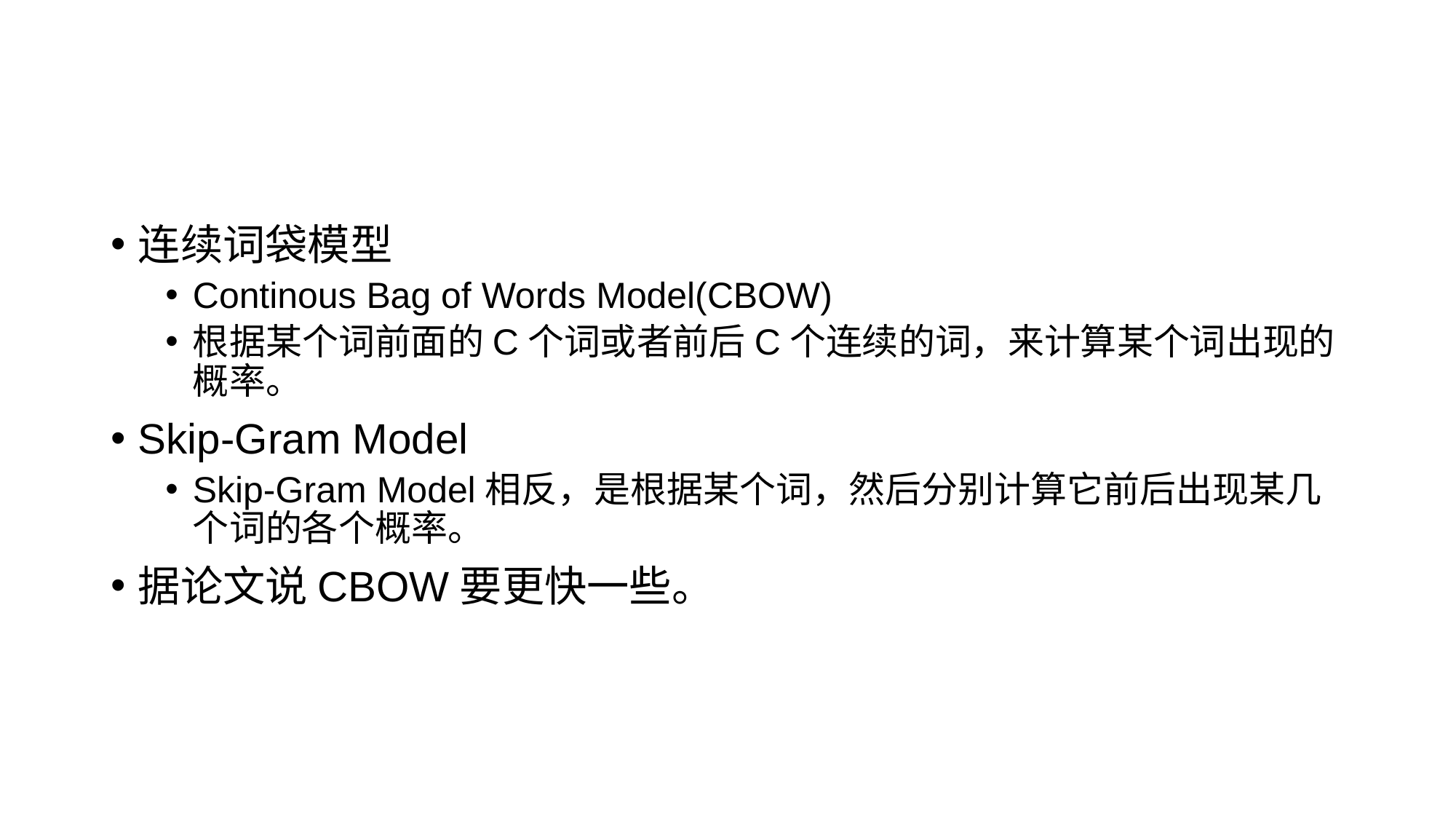

#
连续词袋模型
Continous Bag of Words Model(CBOW)
根据某个词前面的C个词或者前后C个连续的词，来计算某个词出现的概率。
Skip-Gram Model
Skip-Gram Model相反，是根据某个词，然后分别计算它前后出现某几个词的各个概率。
据论文说CBOW要更快一些。